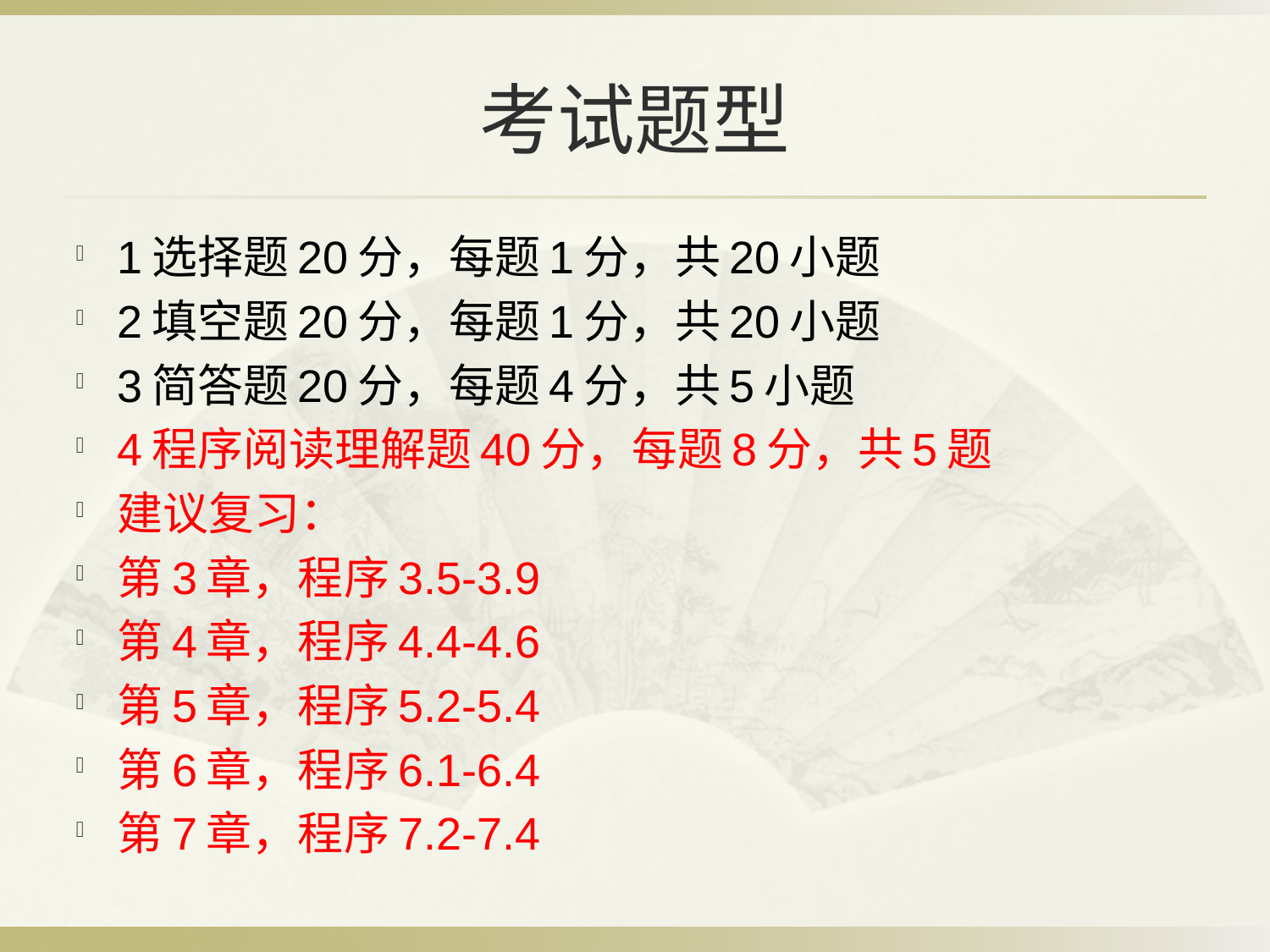

# 考试题型
1选择题20分，每题1分，共20小题
2填空题20分，每题1分，共20小题
3简答题20分，每题4分，共5小题
4程序阅读理解题40分，每题8分，共5题
建议复习：
第3章，程序3.5-3.9
第4章，程序4.4-4.6
第5章，程序5.2-5.4
第6章，程序6.1-6.4
第7章，程序7.2-7.4